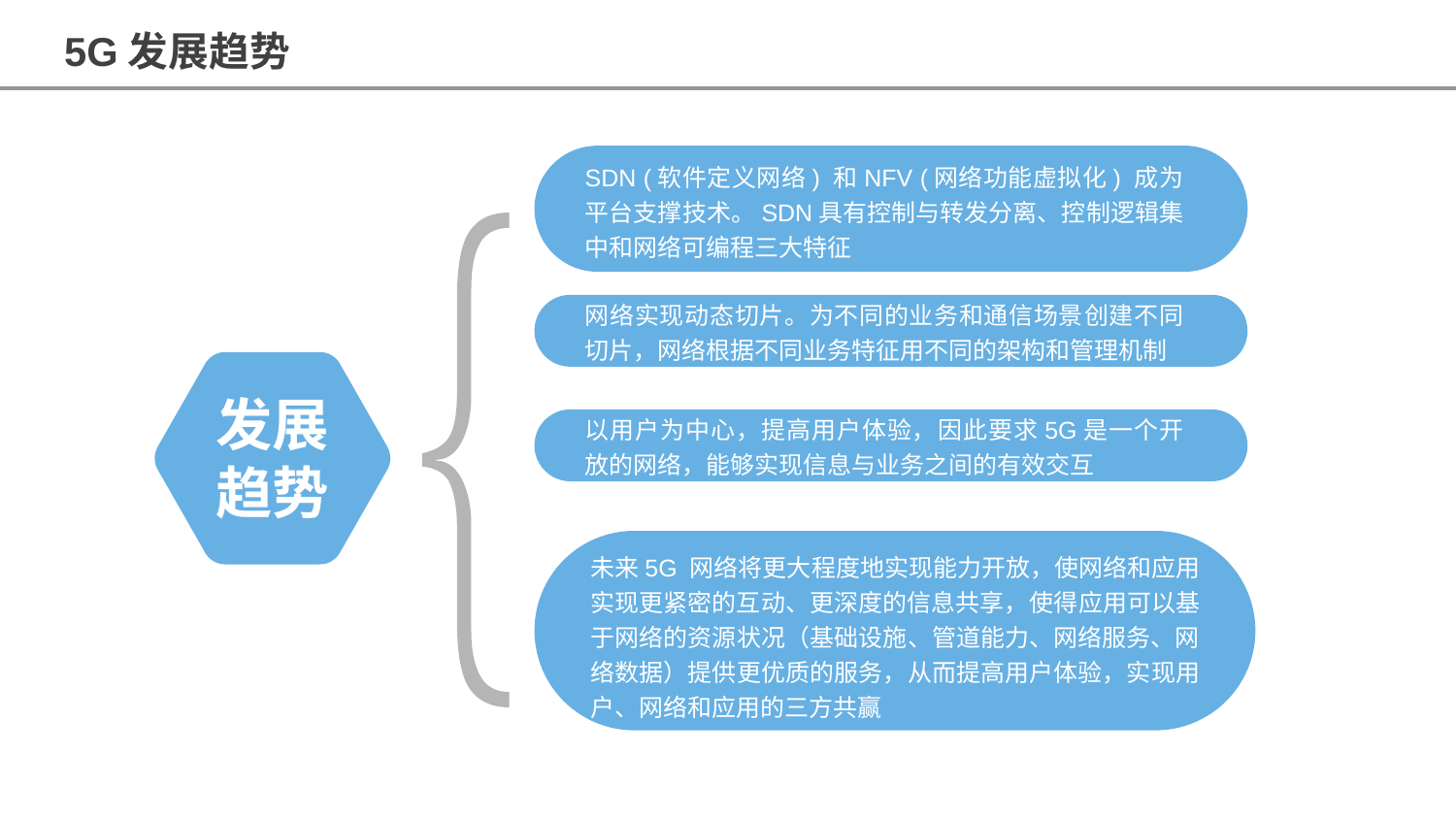

5G发展趋势

SDN (软件定义网络) 和NFV (网络功能虚拟化) 成为平台支撑技术。SDN具有控制与转发分离、控制逻辑集中和网络可编程三大特征

网络实现动态切片。为不同的业务和通信场景创建不同切片，网络根据不同业务特征用不同的架构和管理机制

发展趋势

以用户为中心，提高用户体验，因此要求5G是一个开放的网络，能够实现信息与业务之间的有效交互

未来5G 网络将更大程度地实现能力开放，使网络和应用实现更紧密的互动、更深度的信息共享，使得应用可以基于网络的资源状况（基础设施、管道能力、网络服务、网络数据）提供更优质的服务，从而提高用户体验，实现用户、网络和应用的三方共赢